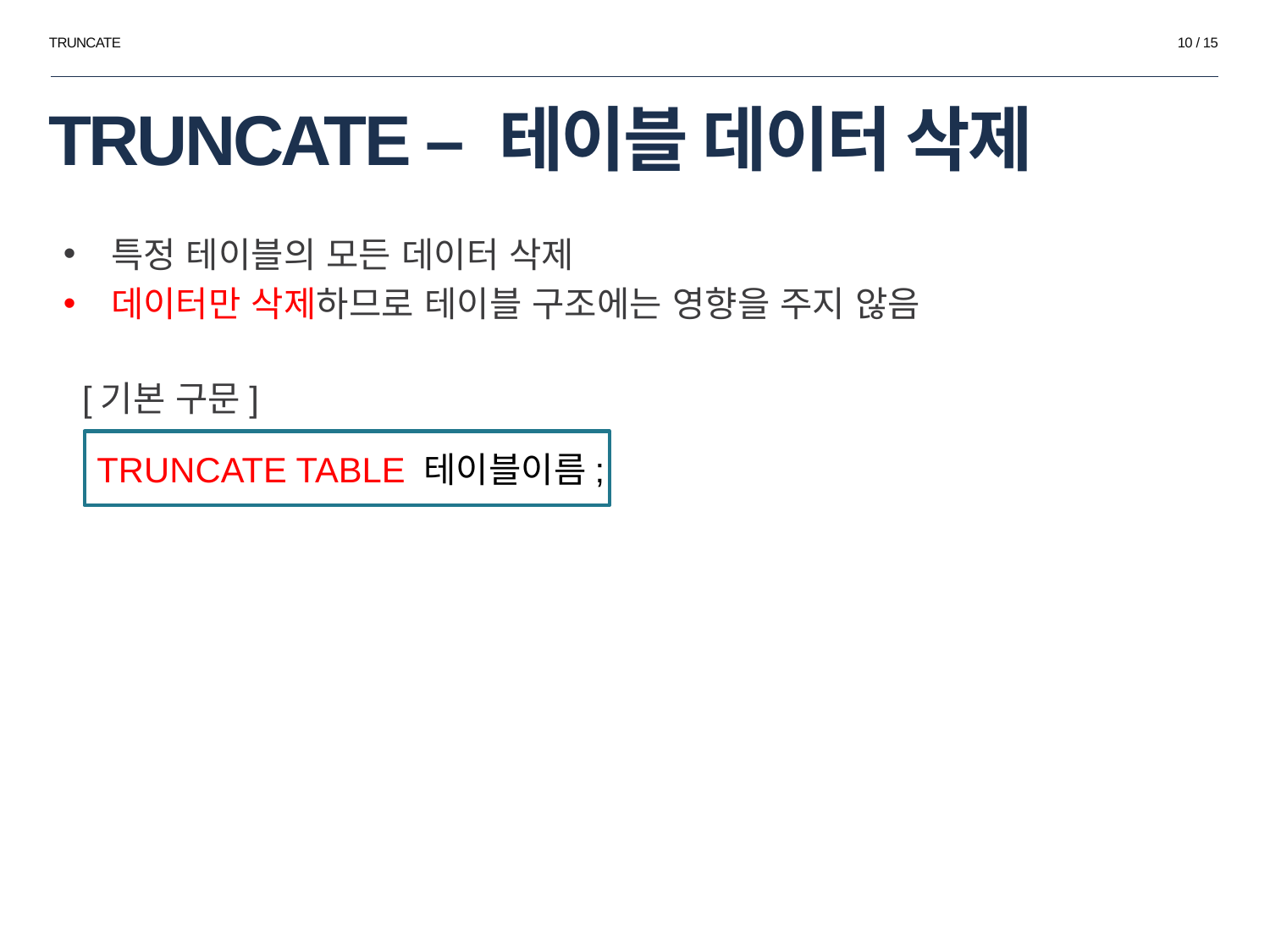

TRUNCATE
10 / 15
# TRUNCATE – 테이블 데이터 삭제
특정 테이블의 모든 데이터 삭제
데이터만 삭제하므로 테이블 구조에는 영향을 주지 않음
[기본 구문]

TRUNCATE TABLE 테이블이름;